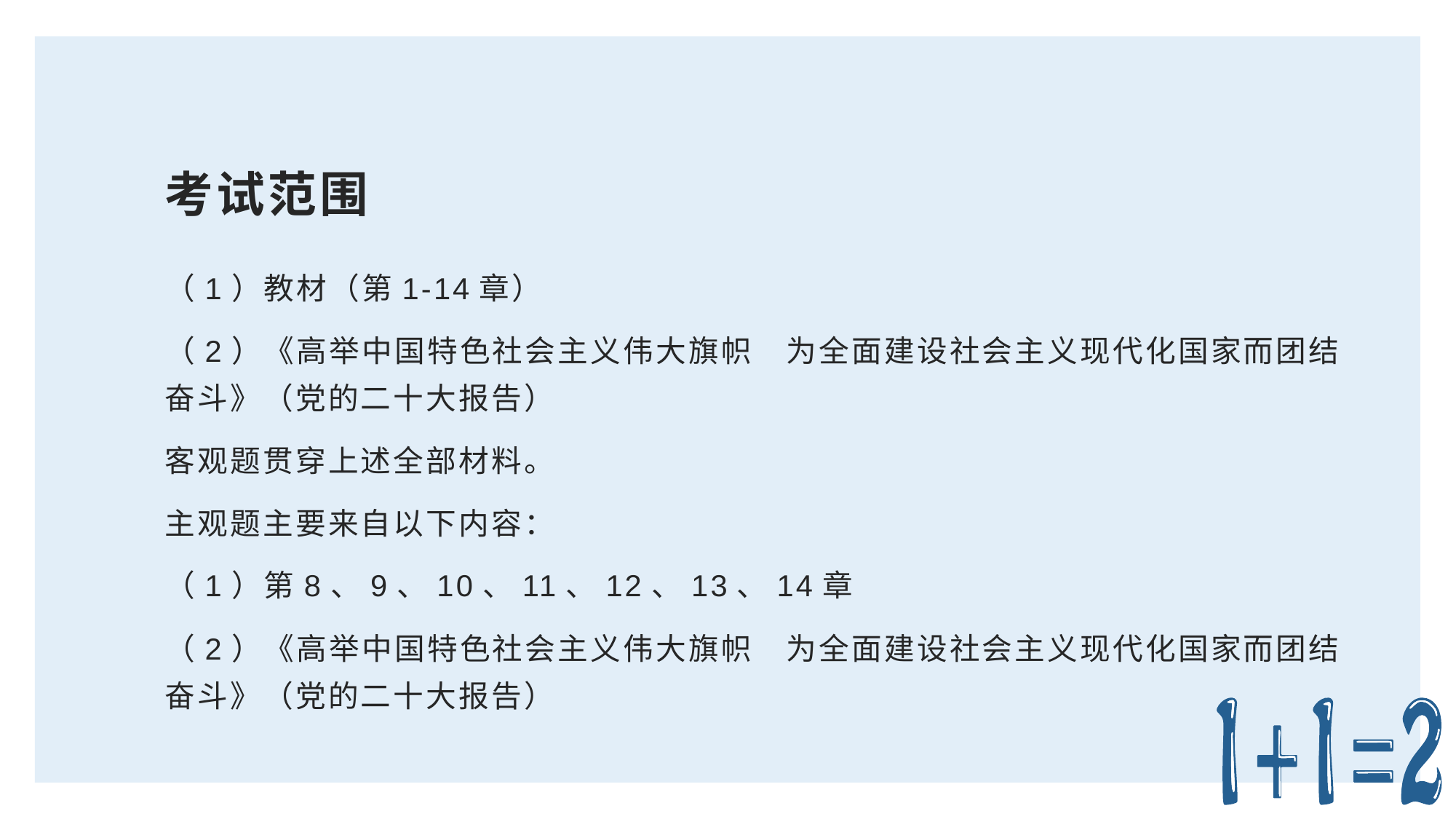

# 考试范围
（1）教材（第1-14章）
（2）《高举中国特色社会主义伟大旗帜　为全面建设社会主义现代化国家而团结奋斗》（党的二十大报告）
客观题贯穿上述全部材料。
主观题主要来自以下内容：
（1）第8、9、10、11、12、13、14章
（2）《高举中国特色社会主义伟大旗帜　为全面建设社会主义现代化国家而团结奋斗》（党的二十大报告）